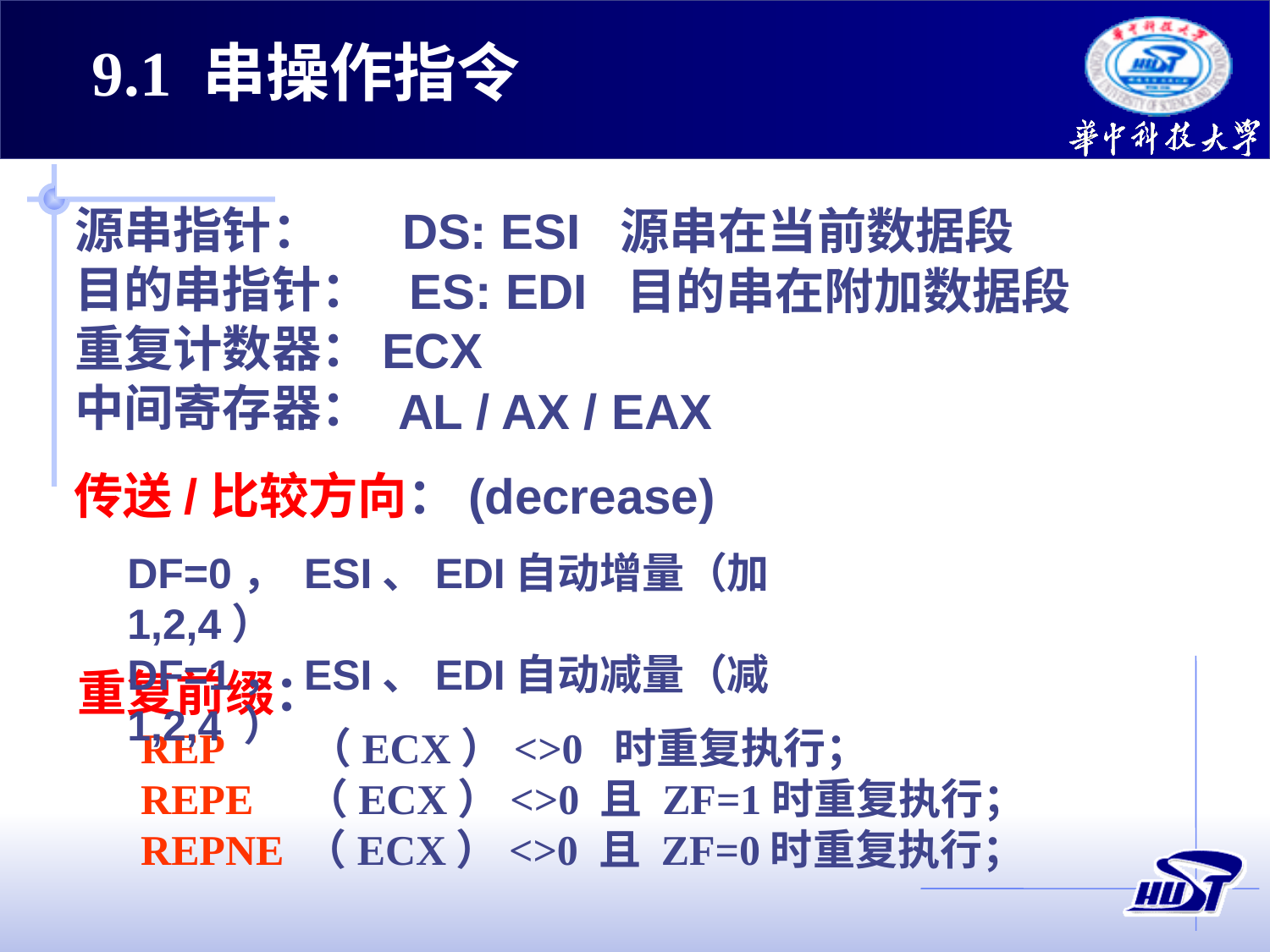

9.1 串操作指令
源串指针：
目的串指针：
重复计数器：
中间寄存器：
DS: ESI  源串在当前数据段
ES: EDI  目的串在附加数据段
ECX
AL / AX / EAX
传送/比较方向：(decrease)
DF=0， ESI、EDI自动增量（加1,2,4）
DF=1， ESI、EDI自动减量（减1,2,4 ）
重复前缀：
      REP       （ECX）<>0  时重复执行；
      REPE    （ECX）<>0 且 ZF=1时重复执行；
      REPNE （ECX）<>0 且 ZF=0时重复执行；